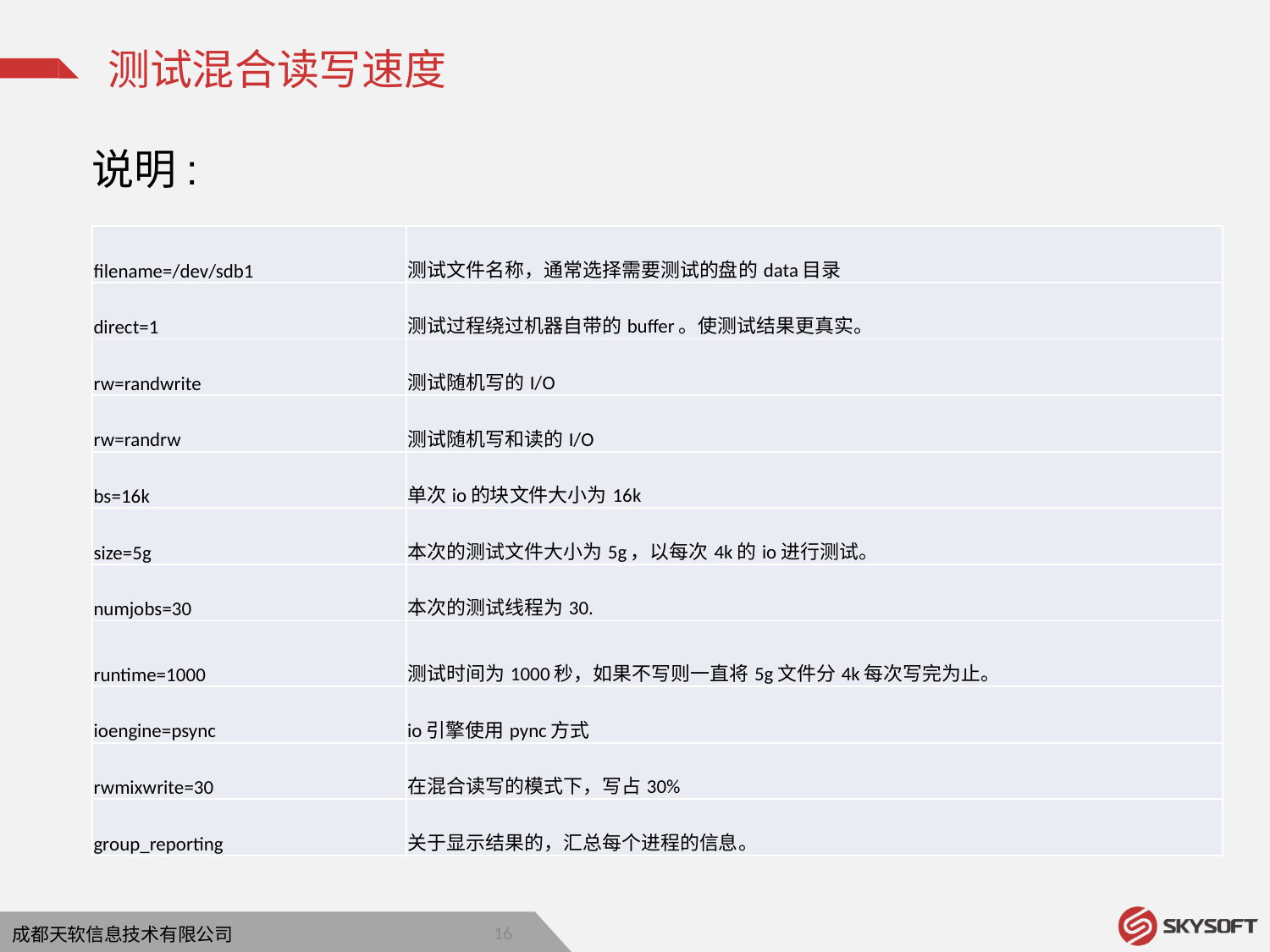

测试混合读写速度

说明:

| filename=/dev/sdb1 | 测试文件名称，通常选择需要测试的盘的data目录 |
| --- | --- |
| direct=1 | 测试过程绕过机器自带的buffer。使测试结果更真实。 |
| rw=randwrite | 测试随机写的I/O |
| rw=randrw | 测试随机写和读的I/O |
| bs=16k | 单次io的块文件大小为16k |
| size=5g | 本次的测试文件大小为5g，以每次4k的io进行测试。 |
| numjobs=30 | 本次的测试线程为30. |
| runtime=1000 | 测试时间为1000秒，如果不写则一直将5g文件分4k每次写完为止。 |
| ioengine=psync | io引擎使用pync方式 |
| rwmixwrite=30 | 在混合读写的模式下，写占30% |
| group\_reporting | 关于显示结果的，汇总每个进程的信息。 |
16